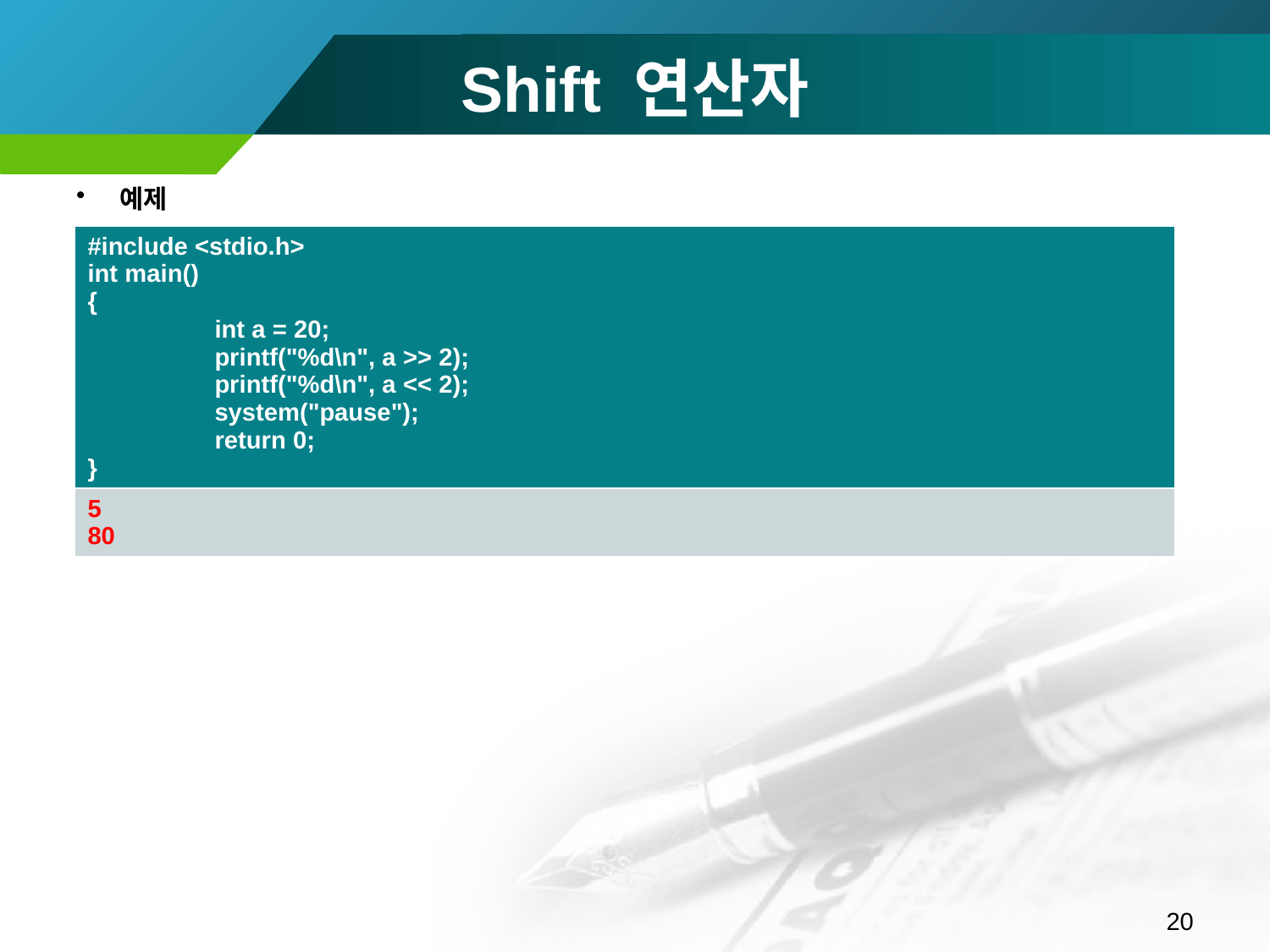

# Shift 연산자
예제
| #include <stdio.h> int main() { int a = 20; printf("%d\n", a >> 2); printf("%d\n", a << 2); system("pause"); return 0; } |
| --- |
| 5 80 |
20